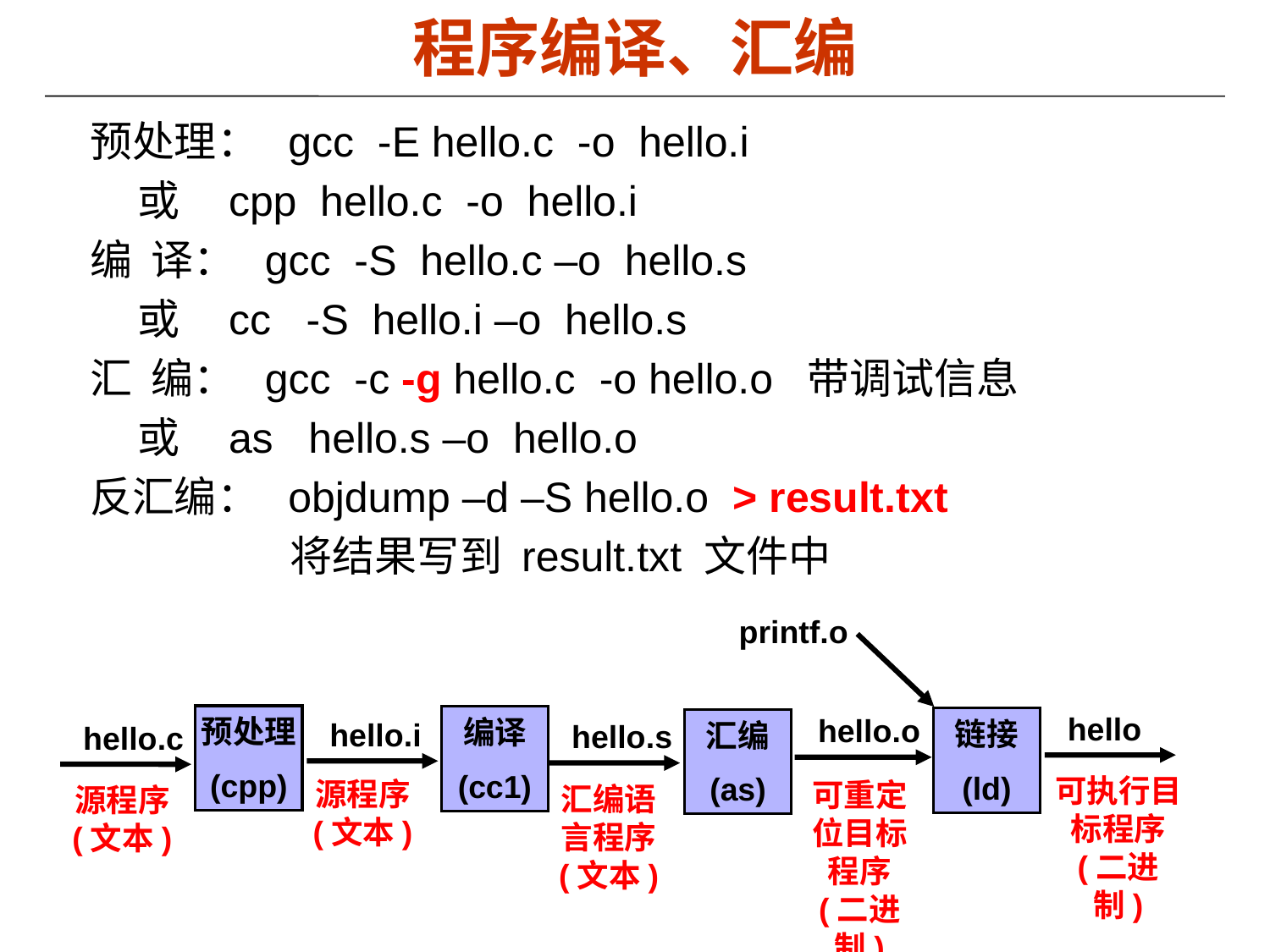

# 程序编译、汇编
预处理：  gcc  -E hello.c  -o  hello.i
    或    cpp  hello.c  -o  hello.i
编  译：  gcc  -S  hello.c –o  hello.s
    或    cc   -S  hello.i –o  hello.s
汇  编：  gcc  -c -g hello.c  -o hello.o  带调试信息
    或    as   hello.s –o  hello.o
反汇编：  objdump –d –S hello.o  > result.txt
                    将结果写到 result.txt 文件中
printf.o

hello

可执行目标程序
(二进制)
hello.o

可重定位目标程序
(二进制)
预处理
(cpp)
编译
(cc1)
链接
(ld)
hello.i

源程序
(文本)
汇编
(as)
hello.s

汇编语言程序
(文本)
hello.c

源程序
(文本)